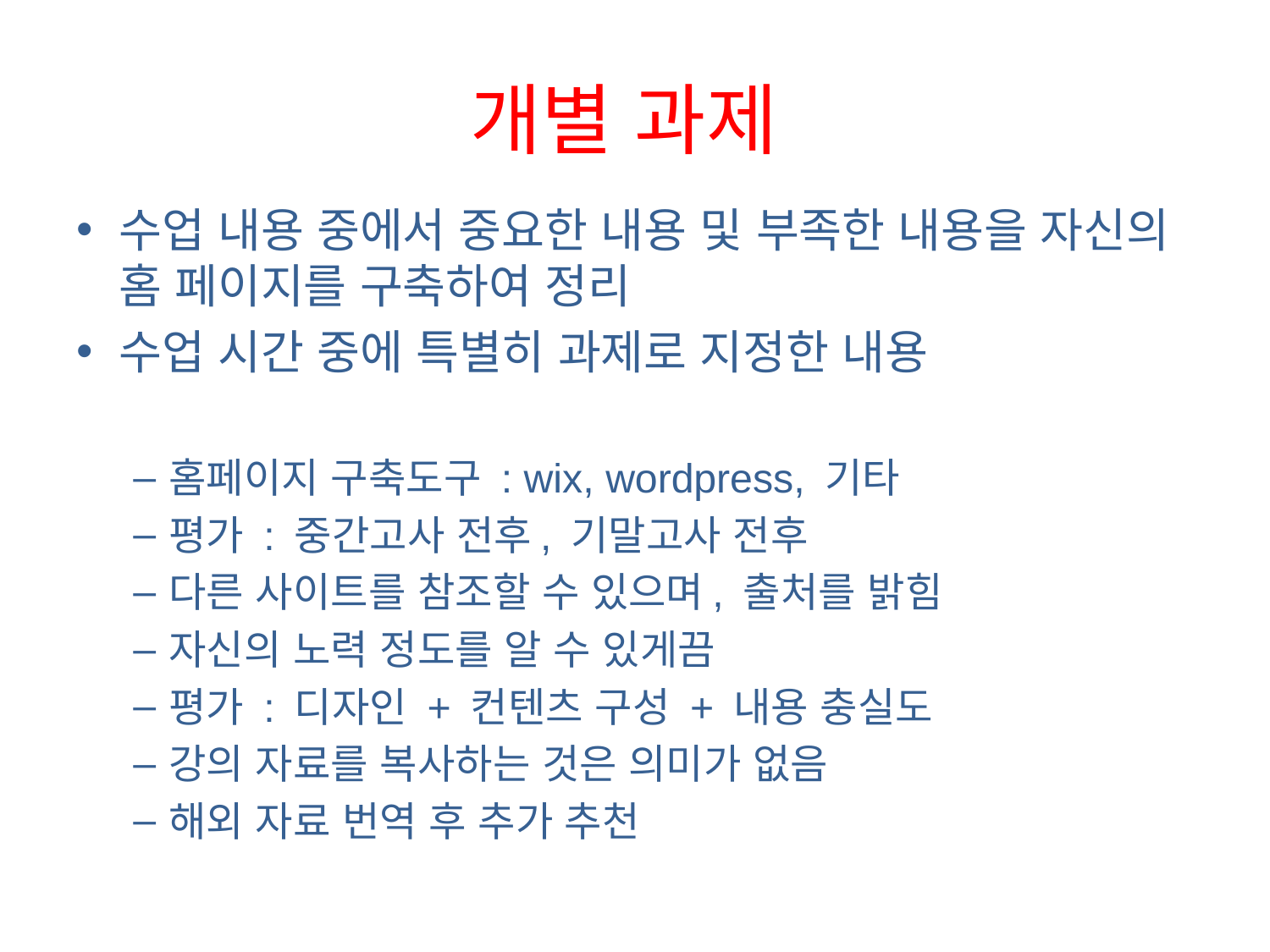

# 개별 과제
수업 내용 중에서 중요한 내용 및 부족한 내용을 자신의 홈 페이지를 구축하여 정리
수업 시간 중에 특별히 과제로 지정한 내용

홈페이지 구축도구 : wix, wordpress, 기타
평가 : 중간고사 전후, 기말고사 전후
다른 사이트를 참조할 수 있으며, 출처를 밝힘
자신의 노력 정도를 알 수 있게끔
평가 : 디자인 + 컨텐츠 구성 + 내용 충실도
강의 자료를 복사하는 것은 의미가 없음
해외 자료 번역 후 추가 추천